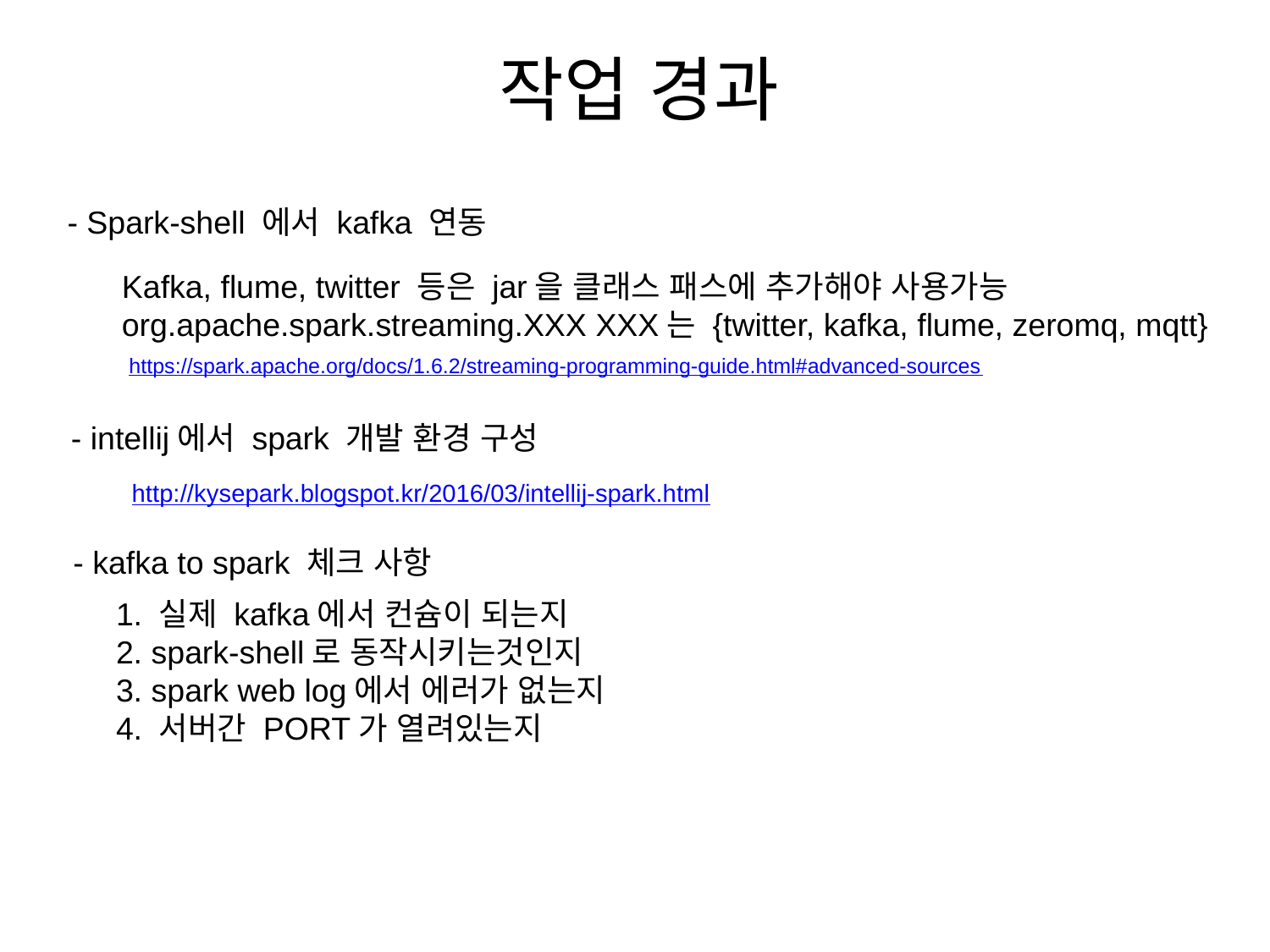

# 작업 경과
 - Spark-shell 에서 kafka 연동

Kafka, flume, twitter 등은 jar을 클래스 패스에 추가해야 사용가능
org.apache.spark.streaming.XXX XXX는 {twitter, kafka, flume, zeromq, mqtt}
https://spark.apache.org/docs/1.6.2/streaming-programming-guide.html#advanced-sources
 - intellij에서 spark 개발 환경 구성
http://kysepark.blogspot.kr/2016/03/intellij-spark.html
 - kafka to spark 체크 사항
1. 실제 kafka에서 컨슘이 되는지
2. spark-shell로 동작시키는것인지
3. spark web log에서 에러가 없는지
4. 서버간 PORT가 열려있는지